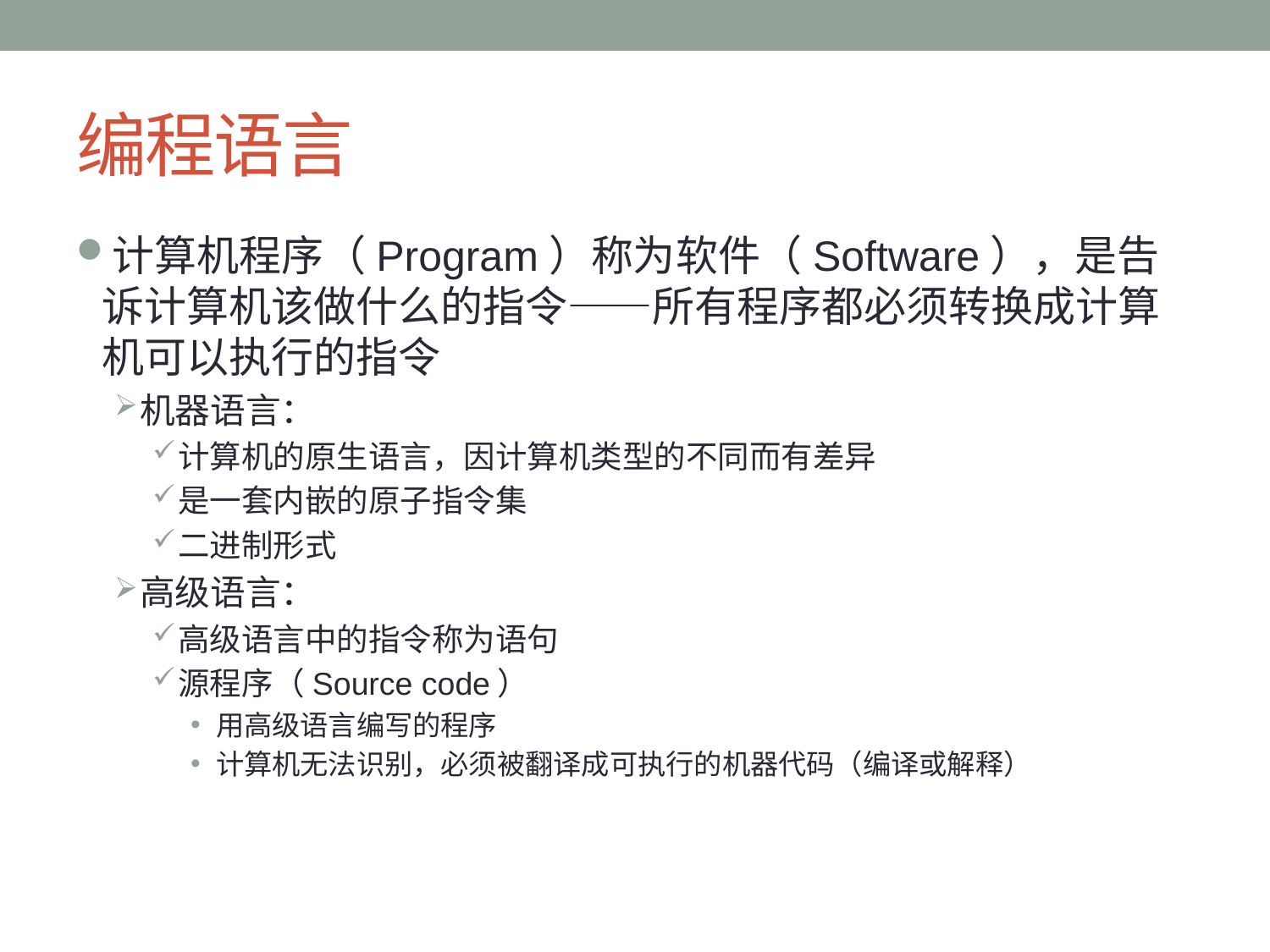

# 编程语言
计算机程序（Program）称为软件（Software），是告诉计算机该做什么的指令——所有程序都必须转换成计算机可以执行的指令
机器语言：
计算机的原生语言，因计算机类型的不同而有差异
是一套内嵌的原子指令集
二进制形式
高级语言：
高级语言中的指令称为语句
源程序（Source code）
用高级语言编写的程序
计算机无法识别，必须被翻译成可执行的机器代码（编译或解释）